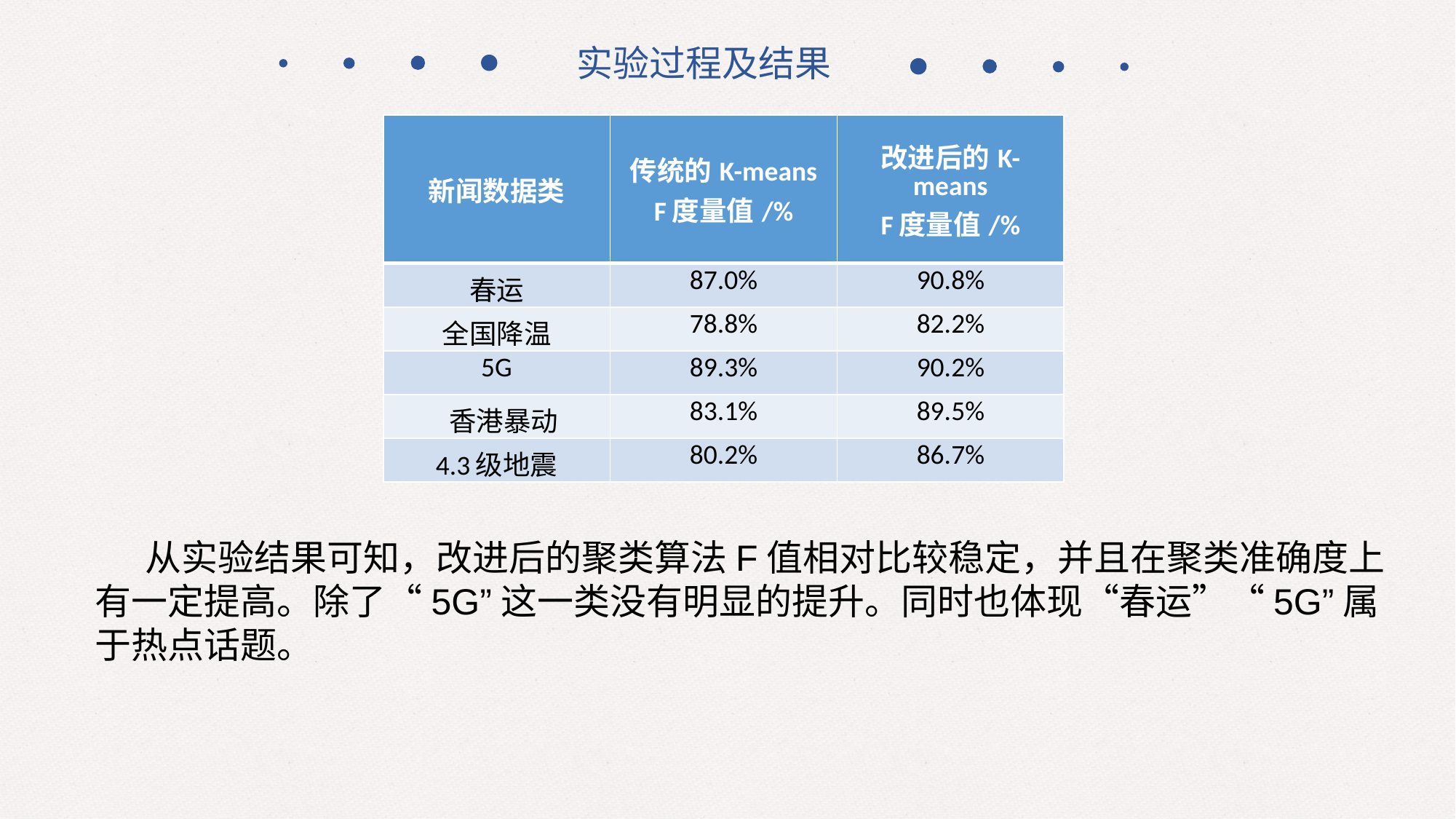

实验过程及结果

| 新闻数据类 | 传统的K-means F度量值/% | 改进后的K-means F度量值/% |
| --- | --- | --- |
| 春运 | 87.0% | 90.8% |
| 全国降温 | 78.8% | 82.2% |
| 5G | 89.3% | 90.2% |
| 香港暴动 | 83.1% | 89.5% |
| 4.3级地震 | 80.2% | 86.7% |
     从实验结果可知，改进后的聚类算法F值相对比较稳定，并且在聚类准确度上有一定提高。除了“5G”这一类没有明显的提升。同时也体现“春运”“5G”属于热点话题。